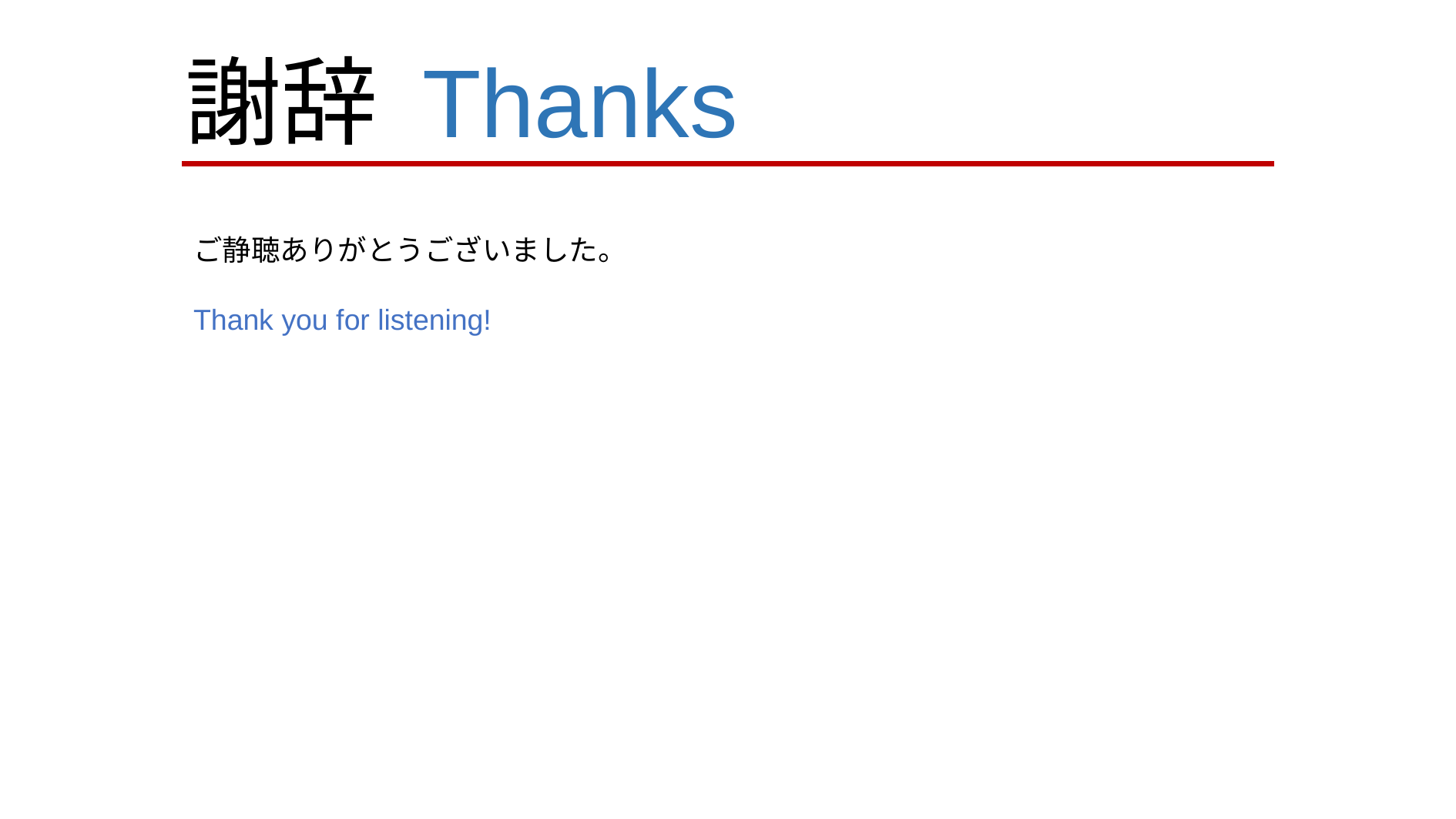

謝辞 Thanks
ご静聴ありがとうございました。

Thank you for listening!